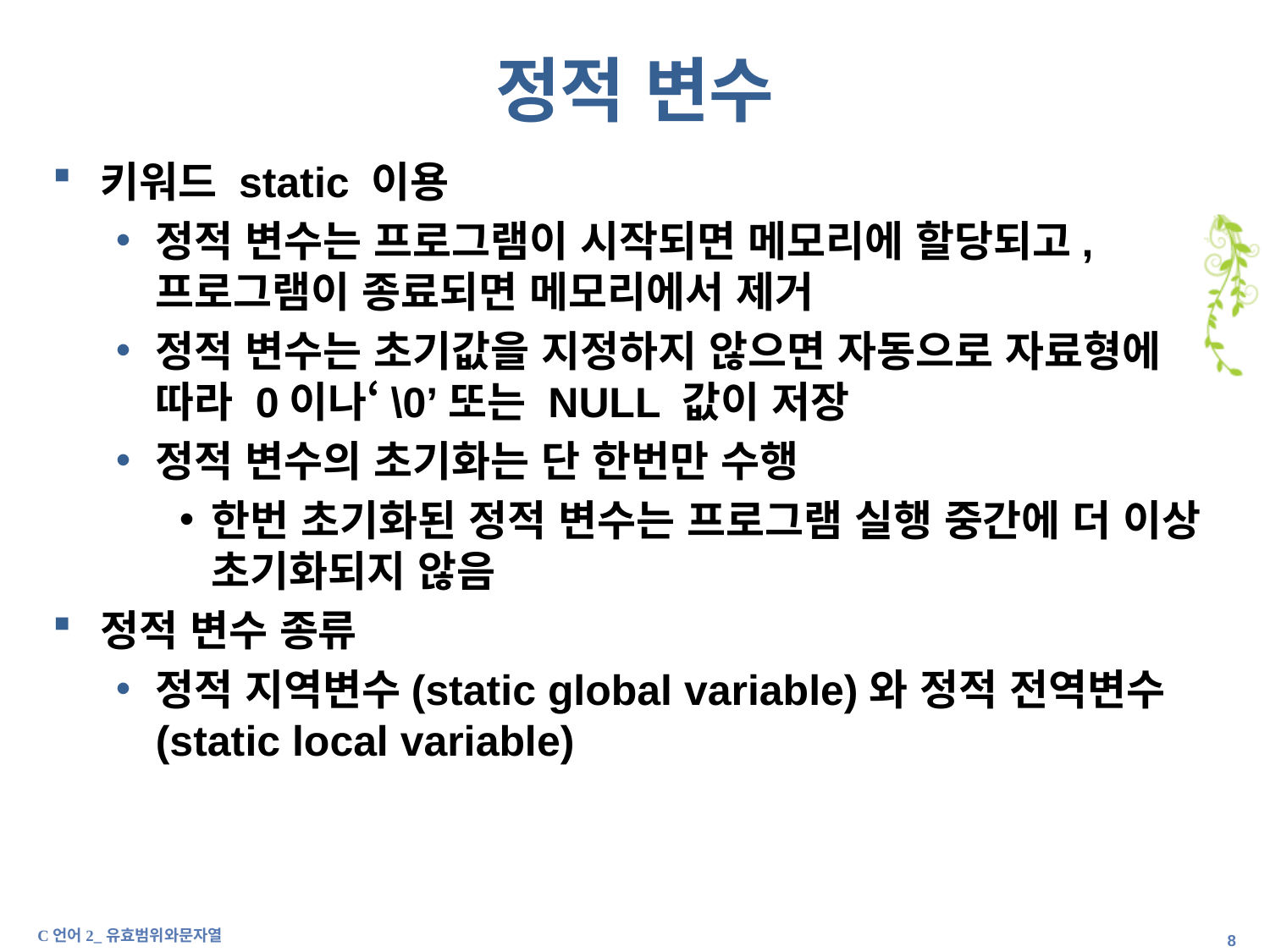

# 정적 변수
키워드 static 이용
정적 변수는 프로그램이 시작되면 메모리에 할당되고, 프로그램이 종료되면 메모리에서 제거
정적 변수는 초기값을 지정하지 않으면 자동으로 자료형에 따라 0이나‘\0’또는 NULL 값이 저장
정적 변수의 초기화는 단 한번만 수행
한번 초기화된 정적 변수는 프로그램 실행 중간에 더 이상 초기화되지 않음
정적 변수 종류
정적 지역변수(static global variable)와 정적 전역변수(static local variable)
C언어2_유효범위와문자열
8